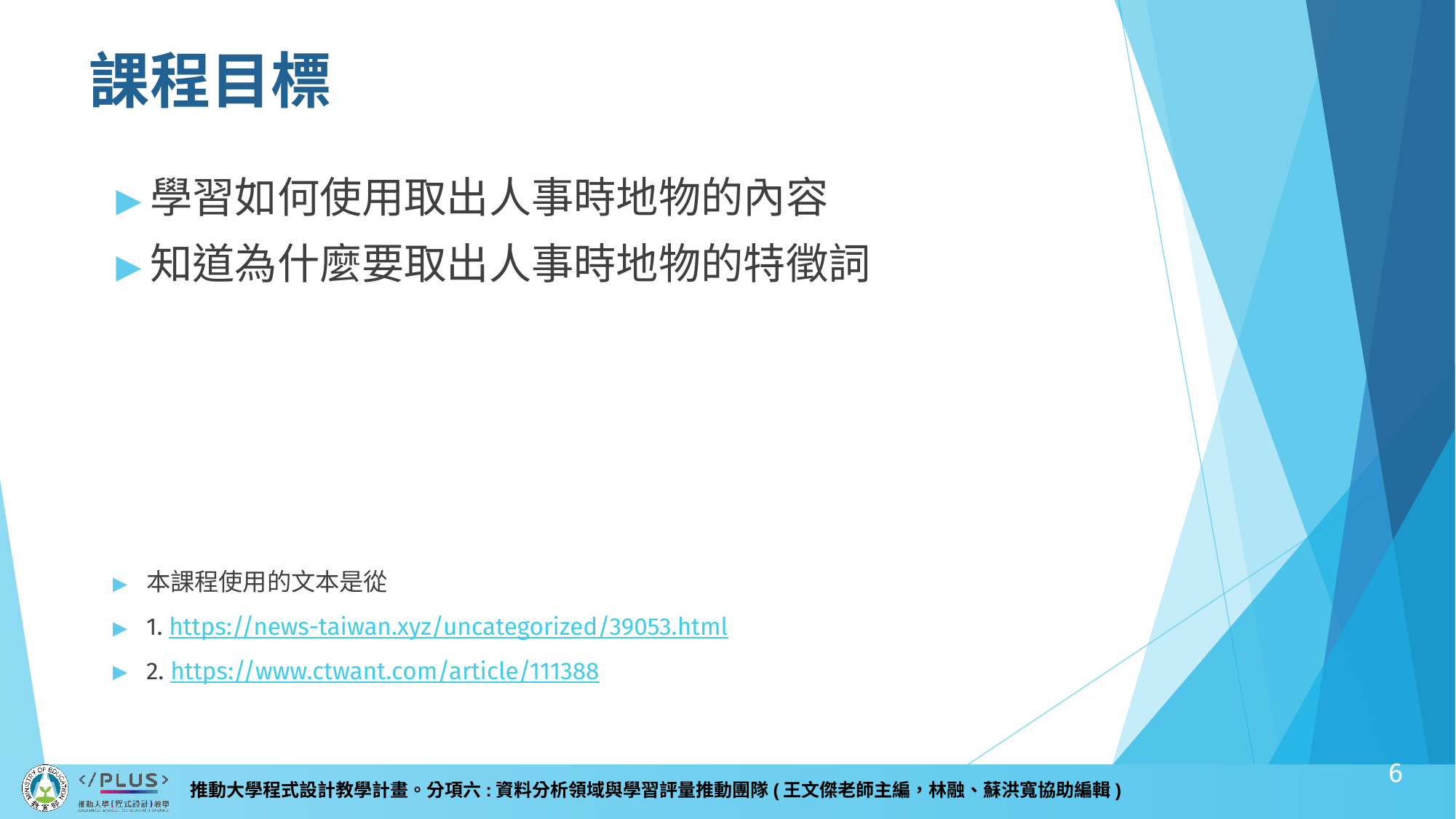

# 課程目標
學習如何使用取出人事時地物的內容
知道為什麼要取出人事時地物的特徵詞

本課程使用的文本是從
1. https://news-taiwan.xyz/uncategorized/39053.html
2. https://www.ctwant.com/article/111388

6